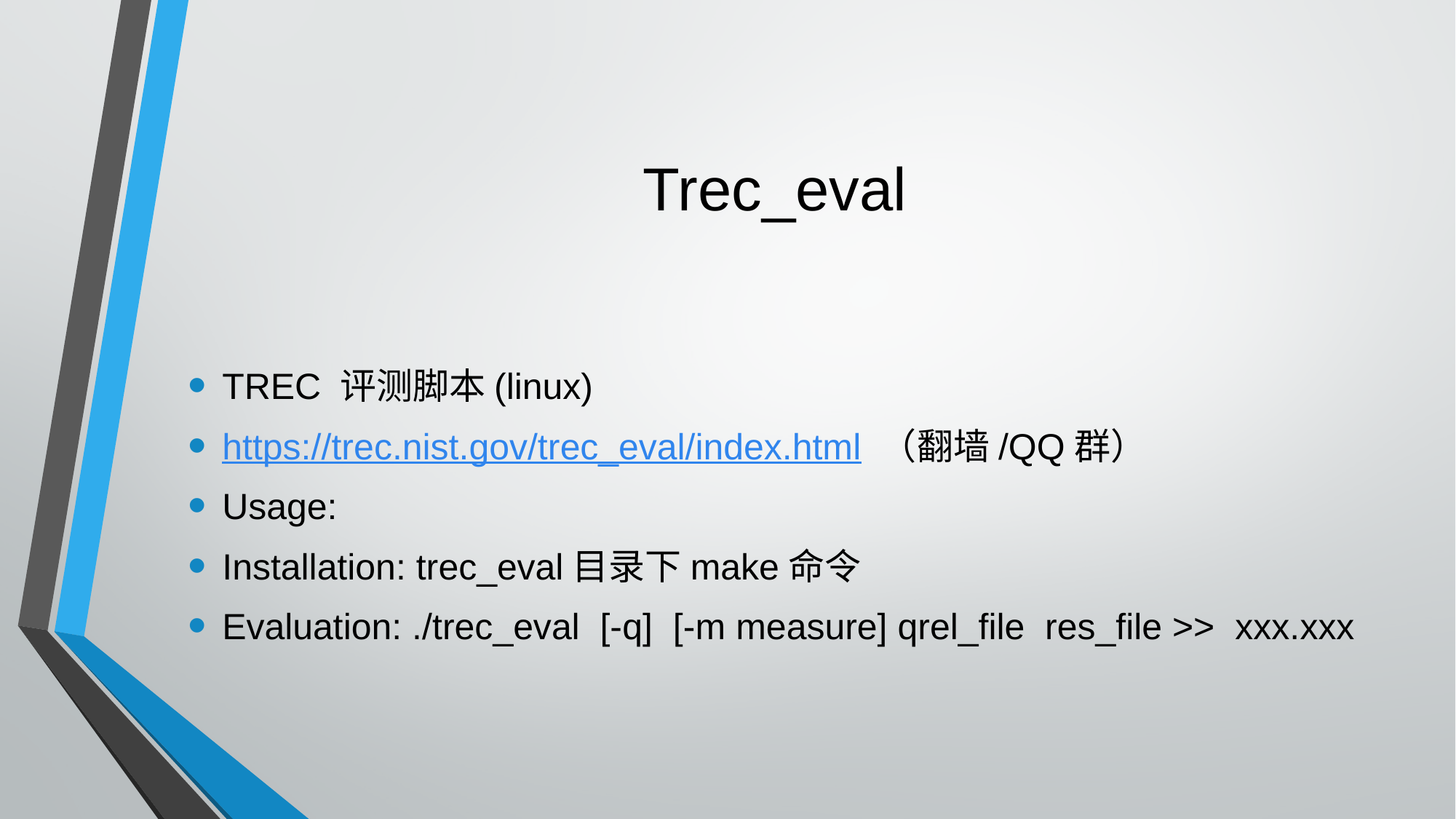

# Trec_eval
TREC 评测脚本(linux)
https://trec.nist.gov/trec_eval/index.html （翻墙/QQ群）
Usage:
Installation: trec_eval目录下make命令
Evaluation: ./trec_eval  [-q]  [-m measure] qrel_file  res_file >>  xxx.xxx